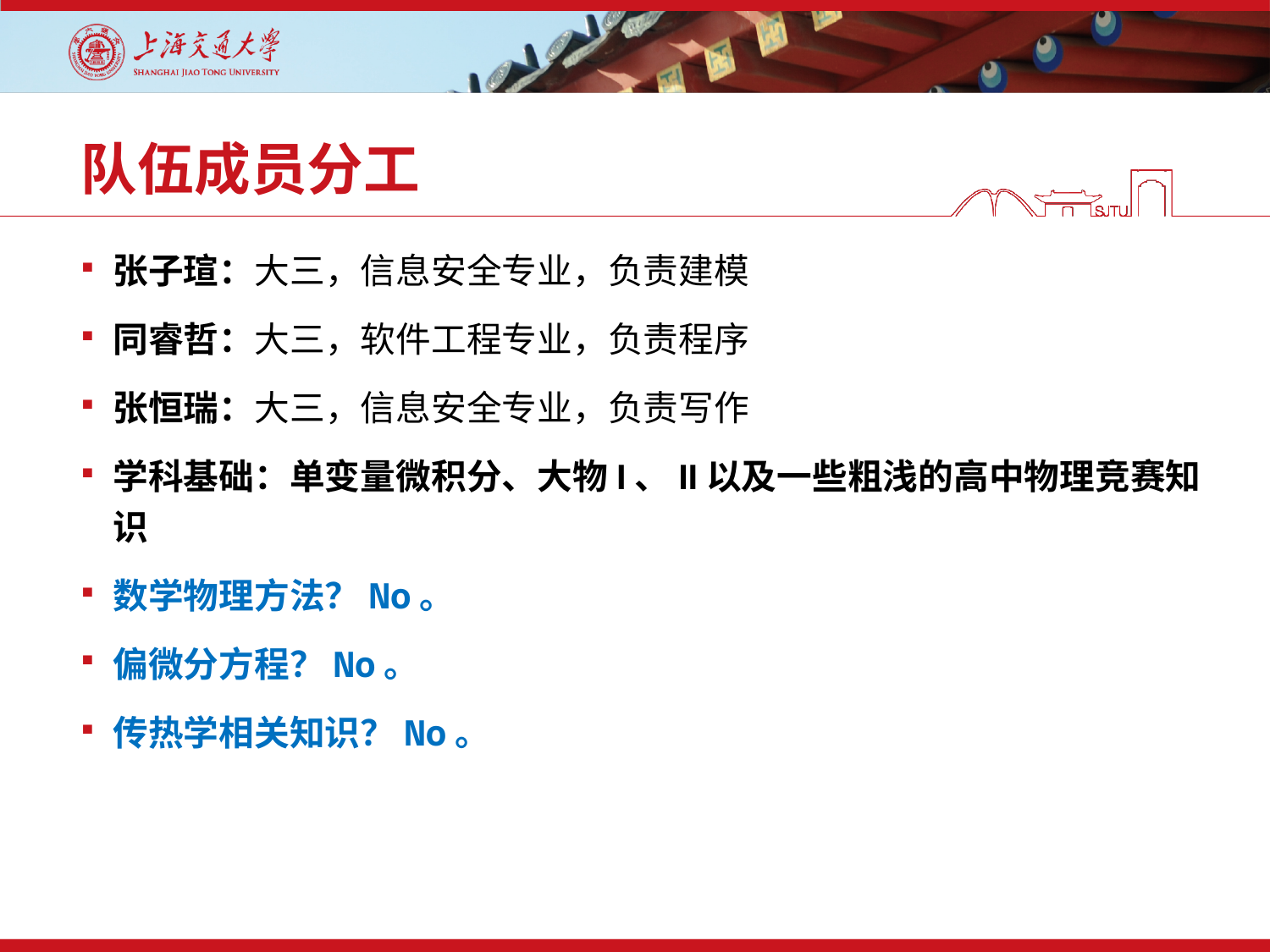

# 队伍成员分工
张子瑄：大三，信息安全专业，负责建模
同睿哲：大三，软件工程专业，负责程序
张恒瑞：大三，信息安全专业，负责写作
学科基础：单变量微积分、大物I、II以及一些粗浅的高中物理竞赛知识
数学物理方法？No。
偏微分方程？No。
传热学相关知识？No。